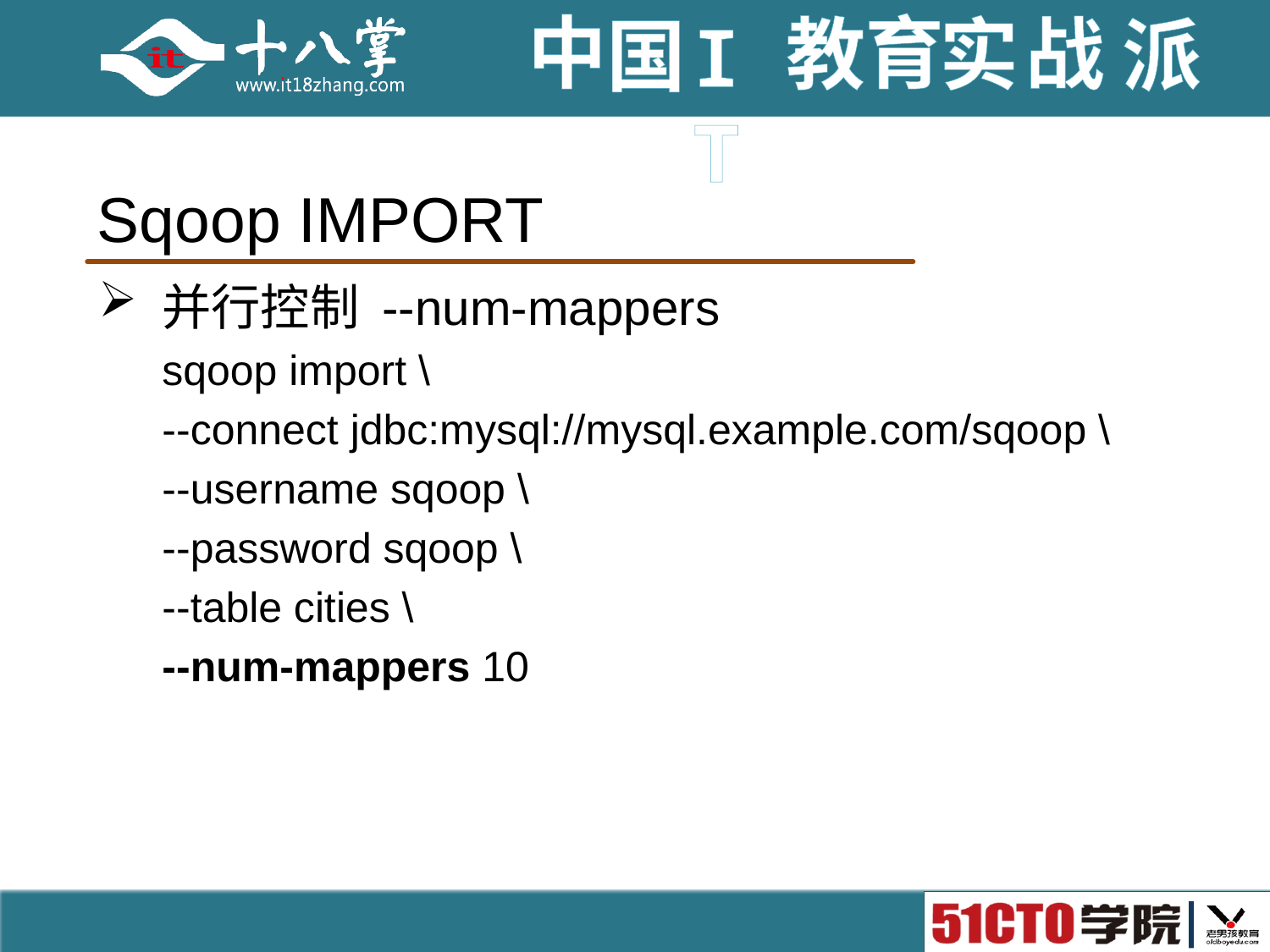

# Sqoop IMPORT
并行控制 --num-mappers
sqoop import \
--connect jdbc:mysql://mysql.example.com/sqoop \
--username sqoop \
--password sqoop \
--table cities \
--num-mappers 10